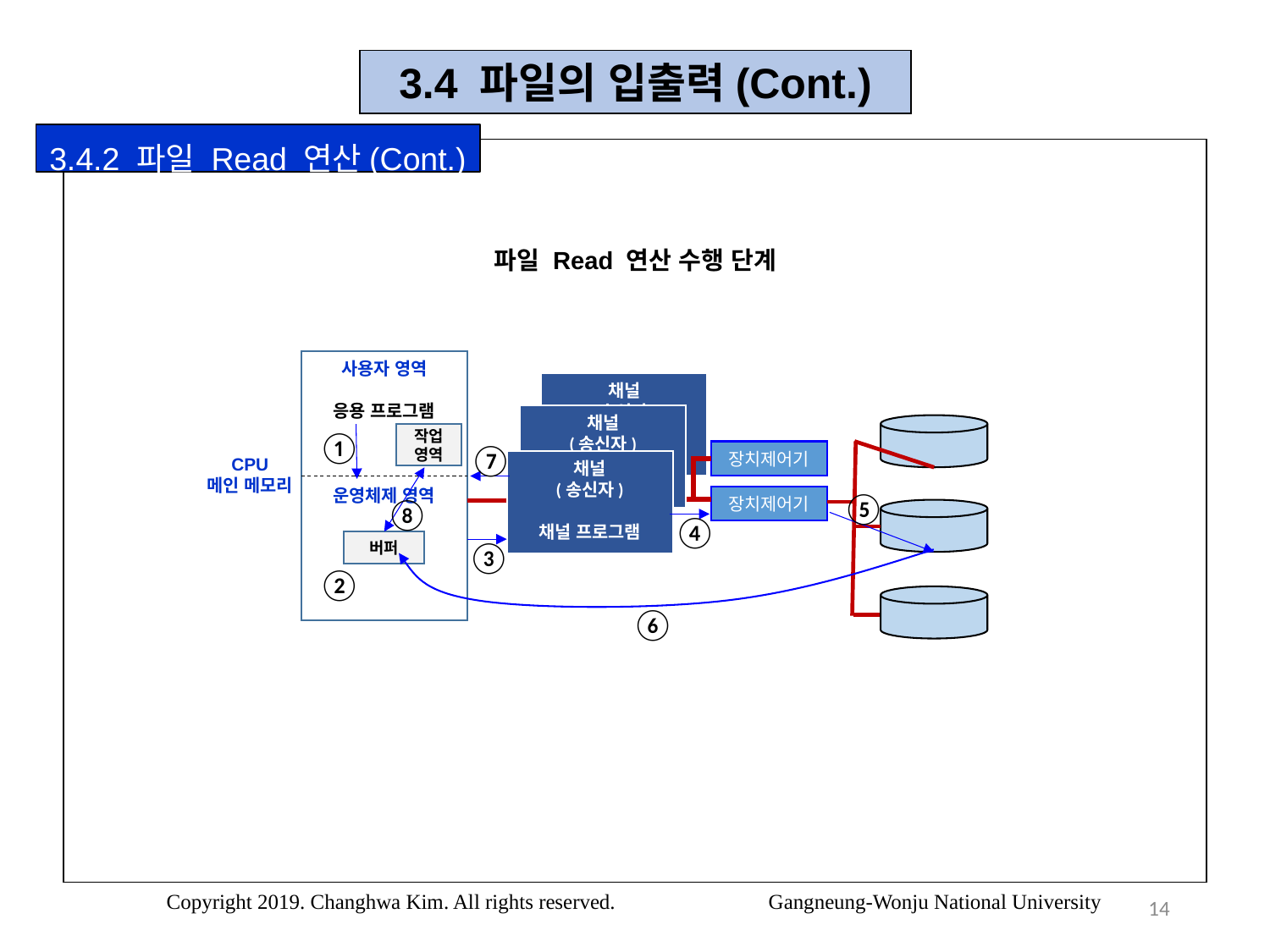

3.4 파일의 입출력(Cont.)
3.4.2 파일 Read 연산(Cont.)

파일 Read 연산 수행 단계
사용자 영역

응용 프로그램

운영체제 영역

(수신자)
채널
(송신자)

채널 프로그램
채널
(송신자)

채널 프로그램

①
작업 영역
⑦
장치제어기
CPU
메인 메모리
채널
(송신자)

채널 프로그램
⑤
장치제어기
⑧

④
③
버퍼

②

⑥
Copyright 2019. Changhwa Kim. All rights reserved.                             Gangneung-Wonju National University
14